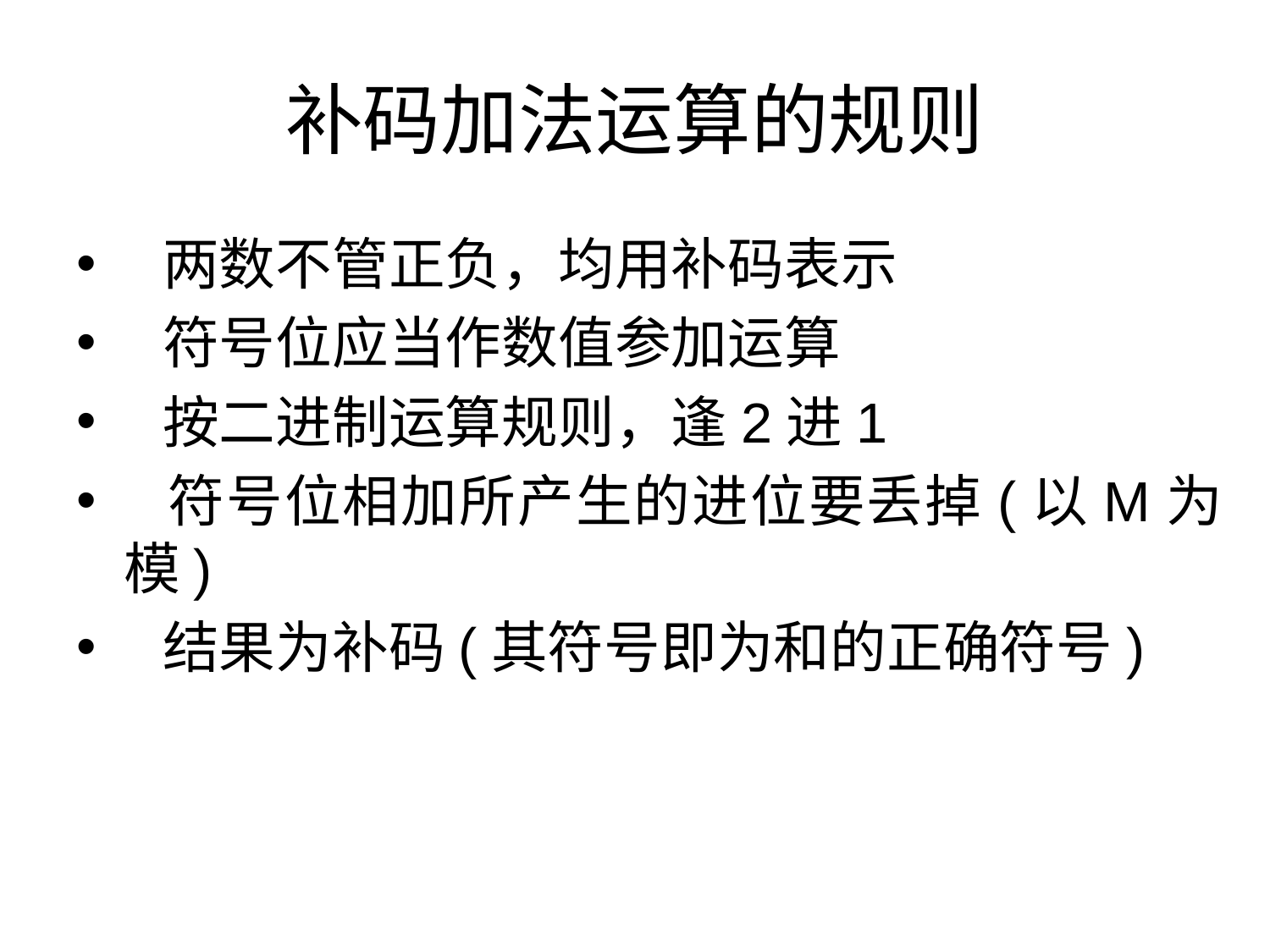

# 补码加法运算的规则
  两数不管正负，均用补码表示
  符号位应当作数值参加运算
  按二进制运算规则，逢2进1
  符号位相加所产生的进位要丢掉(以M为模)
  结果为补码(其符号即为和的正确符号)